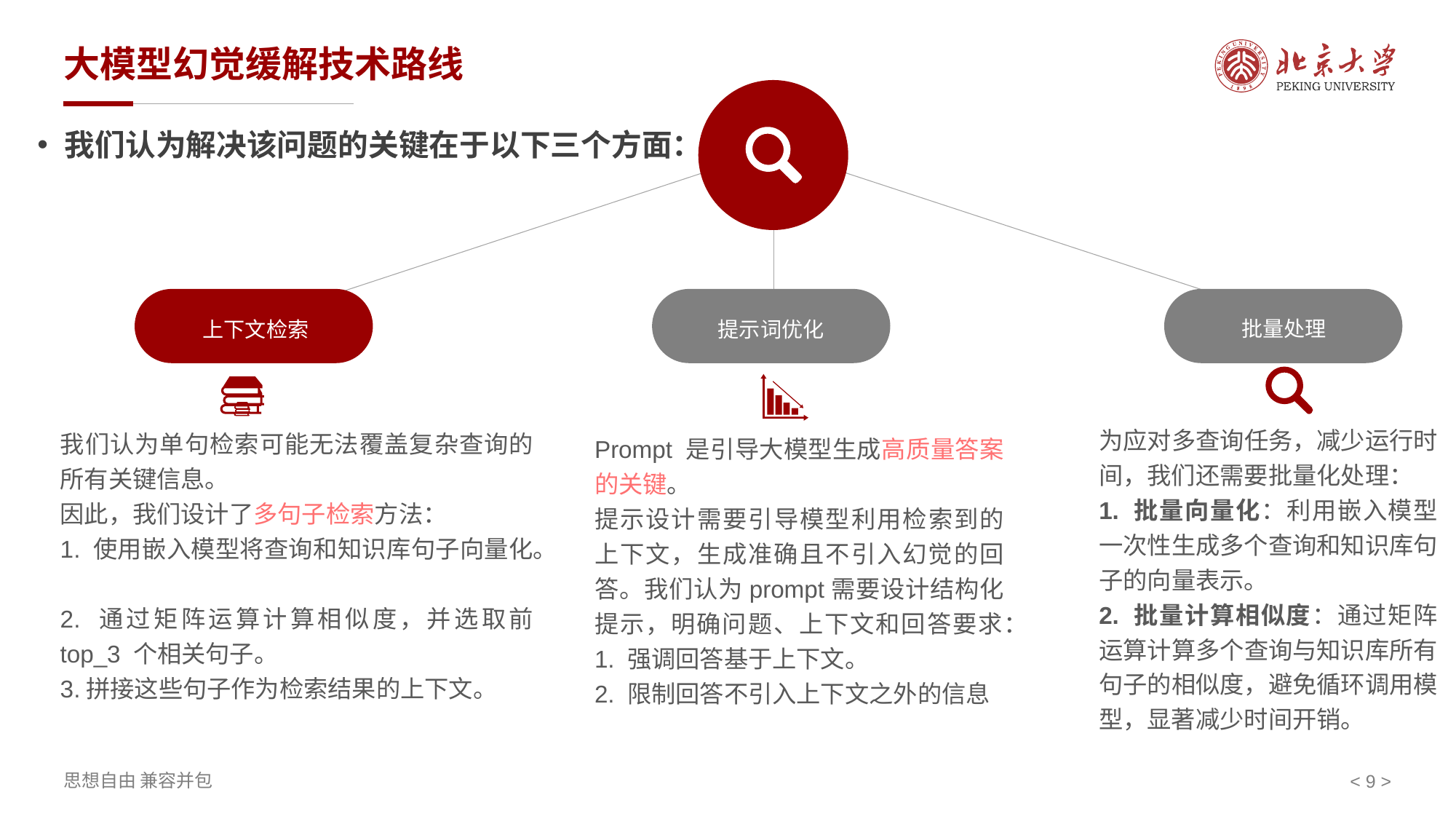

# 大模型幻觉缓解技术路线

批量处理
上下文检索
提示词优化
我们认为解决该问题的关键在于以下三个方面：

Prompt 是引导大模型生成高质量答案的关键。
提示设计需要引导模型利用检索到的上下文，生成准确且不引入幻觉的回答。我们认为prompt需要设计结构化提示，明确问题、上下文和回答要求：
1. 强调回答基于上下文。
2. 限制回答不引入上下文之外的信息

为应对多查询任务，减少运行时间，我们还需要批量化处理：
1. 批量向量化：利用嵌入模型一次性生成多个查询和知识库句子的向量表示。
2. 批量计算相似度：通过矩阵运算计算多个查询与知识库所有句子的相似度，避免循环调用模型，显著减少时间开销。
我们认为单句检索可能无法覆盖复杂查询的所有关键信息。
因此，我们设计了多句子检索方法：
1. 使用嵌入模型将查询和知识库句子向量化。
2. 通过矩阵运算计算相似度，并选取前 top_3 个相关句子。
3.拼接这些句子作为检索结果的上下文。

点击输入内容
点击输入内容
< 9 >